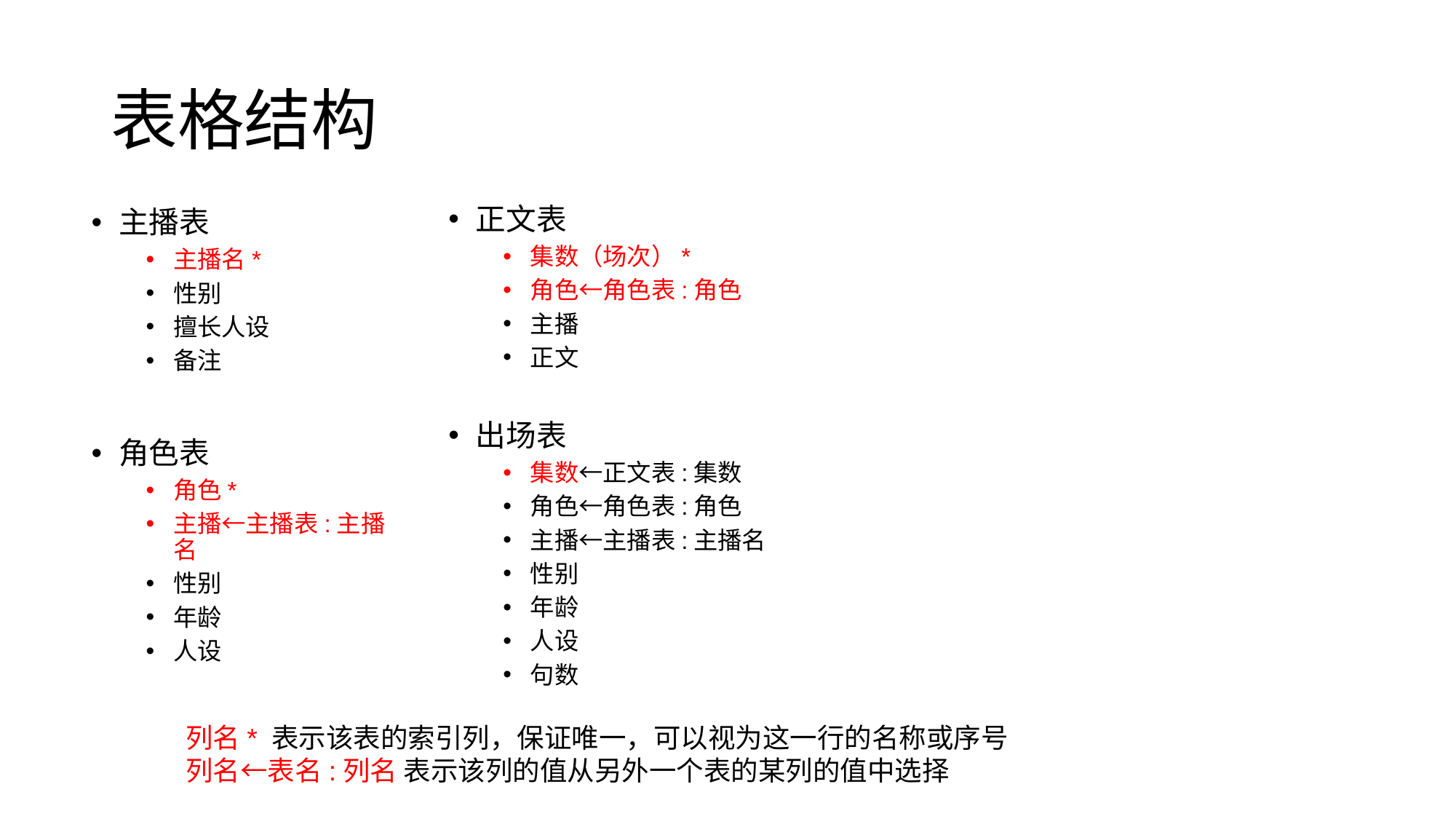

# 表格结构
正文表
集数（场次）*
角色←角色表:角色
主播
正文

出场表
集数←正文表:集数
角色←角色表:角色
主播←主播表:主播名
性别
年龄
人设
句数
主播表
主播名*
性别
擅长人设
备注

角色表
角色*
主播←主播表:主播名
性别
年龄
人设

列名* 表示该表的索引列，保证唯一，可以视为这一行的名称或序号
列名←表名:列名 表示该列的值从另外一个表的某列的值中选择